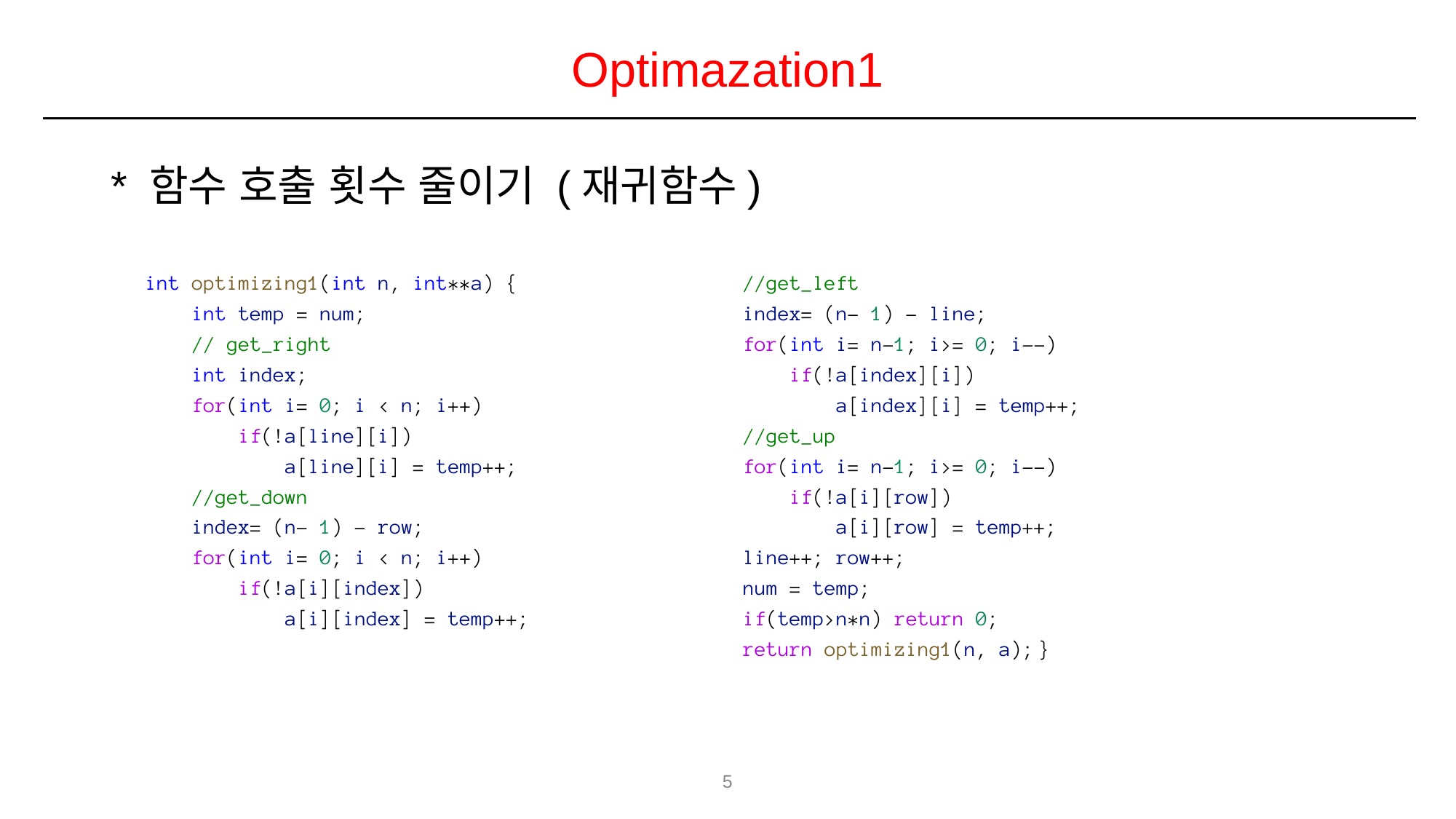

# Optimazation1
* 함수 호출 횟수 줄이기 (재귀함수)
int optimizing1(int n, int**a) {
    int temp = num;
    // get_right
    int index;
    for(int i= 0; i < n; i++)
        if(!a[line][i])
            a[line][i] = temp++;
    //get_down
    index= (n- 1) - row;
    for(int i= 0; i < n; i++)
        if(!a[i][index])
            a[i][index] = temp++;
    //get_left
    index= (n- 1) - line;
    for(int i= n-1; i>= 0; i--)
        if(!a[index][i])
            a[index][i] = temp++;
    //get_up
    for(int i= n-1; i>= 0; i--)
        if(!a[i][row])
            a[i][row] = temp++;
    line++; row++;
    num = temp;
    if(temp>n*n) return 0;
    return optimizing1(n, a); }
5